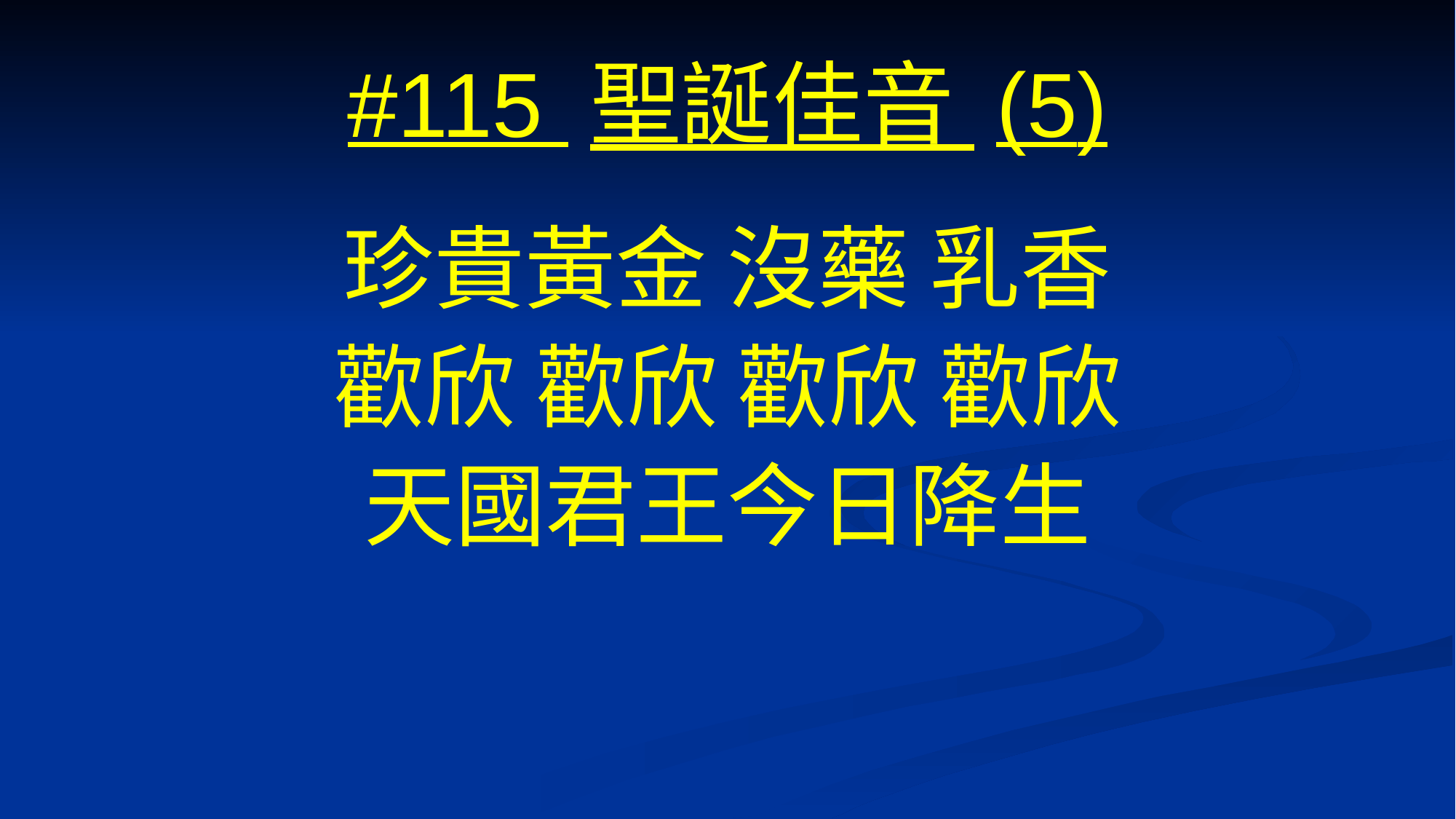

# #115 聖誕佳音 (5)
珍貴黃金 沒藥 乳香
歡欣 歡欣 歡欣 歡欣
天國君王今日降生